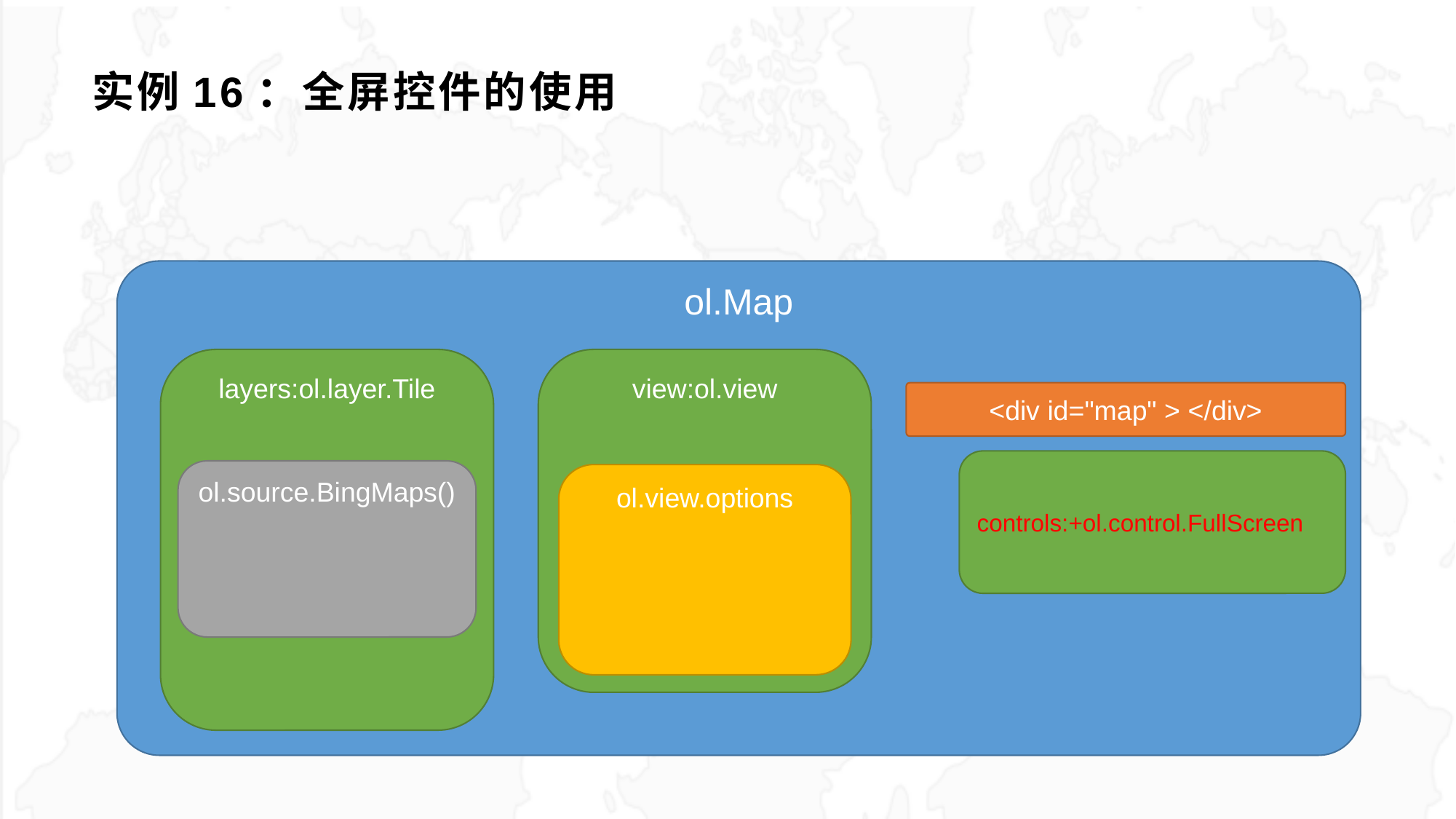

# 实例16：全屏控件的使用
ol.Map
layers:ol.layer.Tile
view:ol.view
<div id="map" > </div>
ol.view.options
controls:+ol.control.FullScreen
ol.source.BingMaps()
ol.view.options